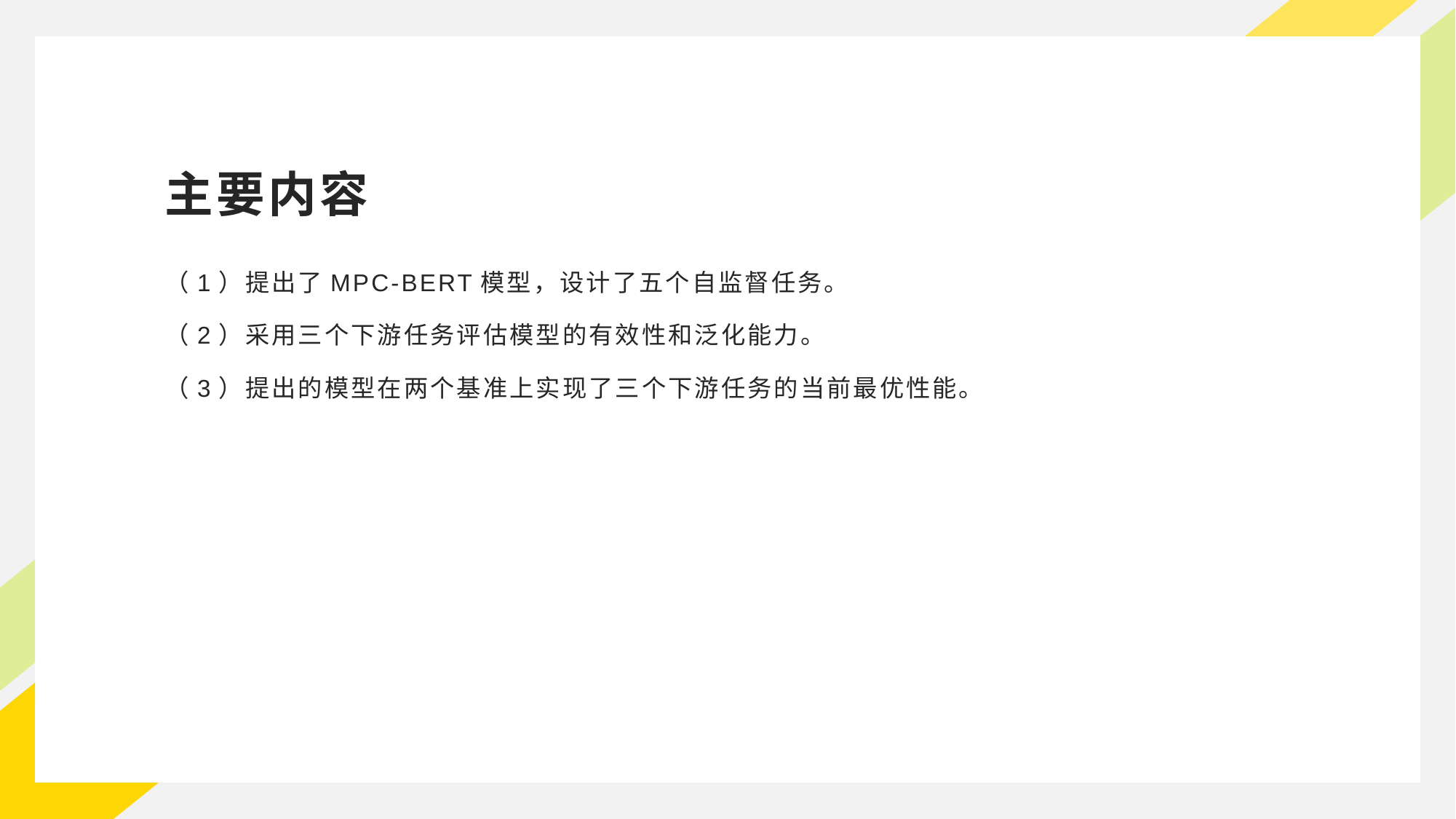

# 主要内容
（1）提出了MPC-BERT模型，设计了五个自监督任务。
（2）采用三个下游任务评估模型的有效性和泛化能力。
（3）提出的模型在两个基准上实现了三个下游任务的当前最优性能。